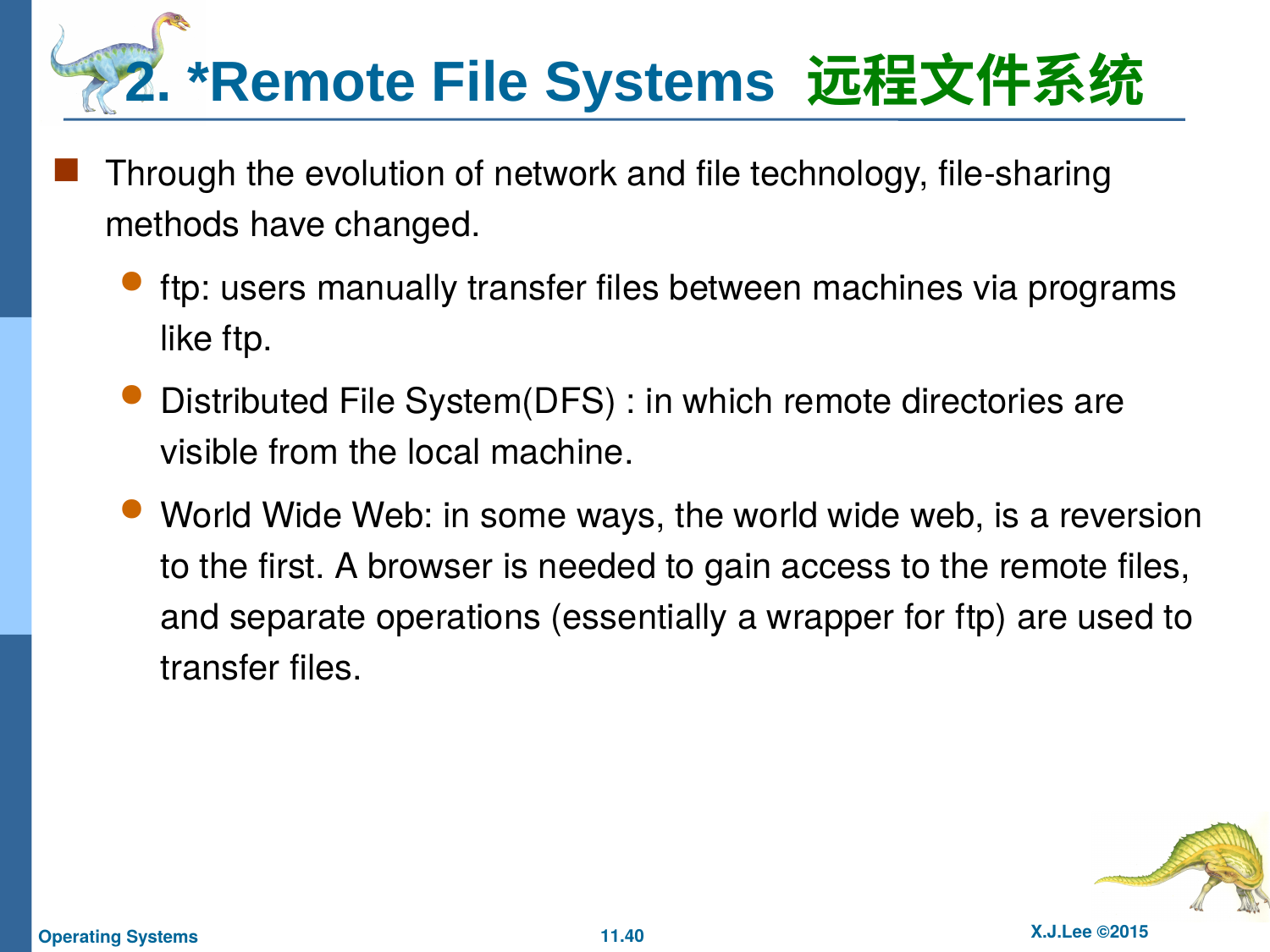

# 2. *Remote File Systems 远程文件系统
Through the evolution of network and file technology, file-sharing methods have changed.
ftp: users manually transfer files between machines via programs like ftp.
Distributed File System(DFS) : in which remote directories are visible from the local machine.
World Wide Web: in some ways, the world wide web, is a reversion to the first. A browser is needed to gain access to the remote files, and separate operations (essentially a wrapper for ftp) are used to transfer files.